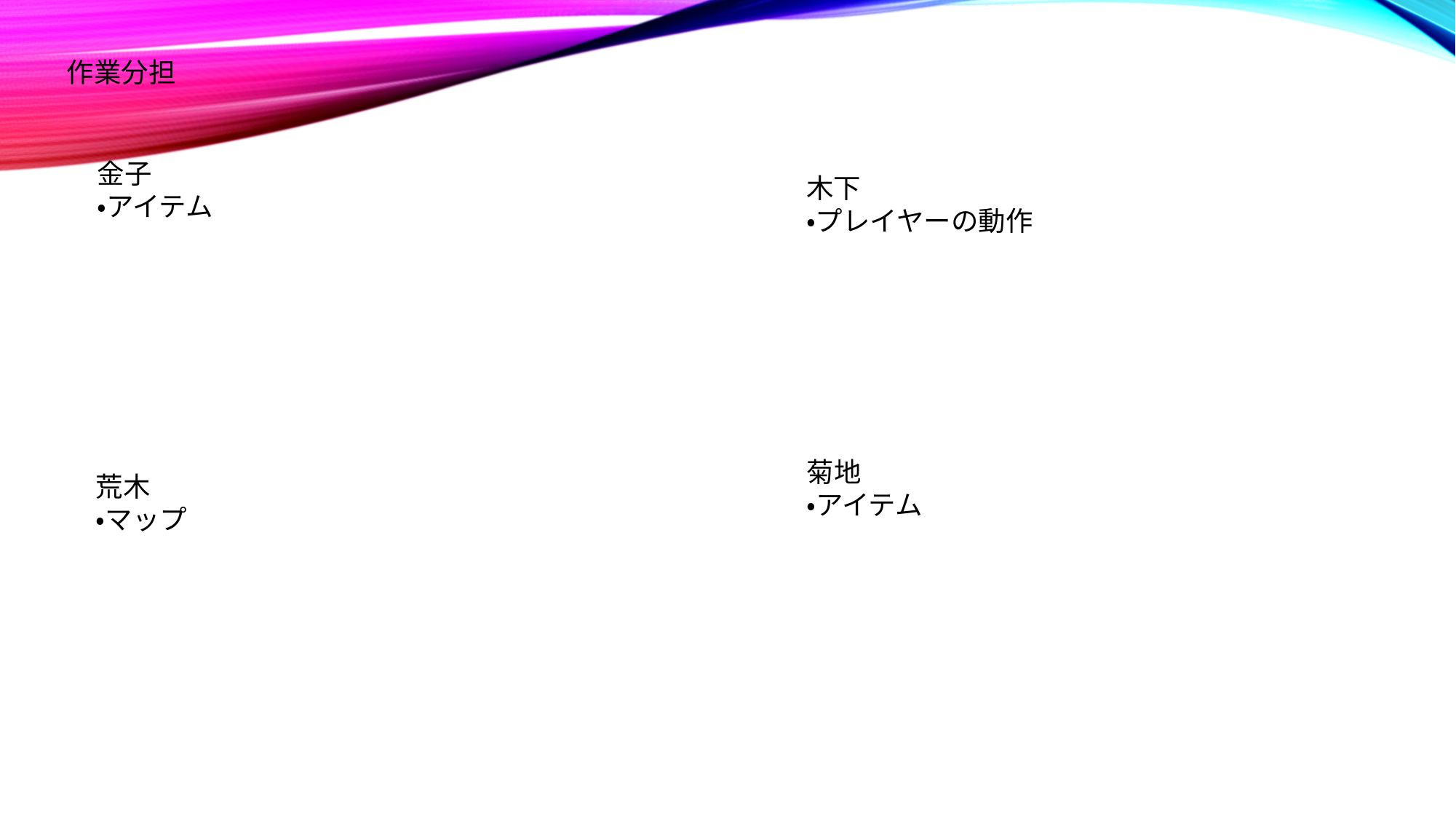

作業分担
金子
・アイテム
木下
・プレイヤーの動作
菊地
・アイテム
荒木
・マップ